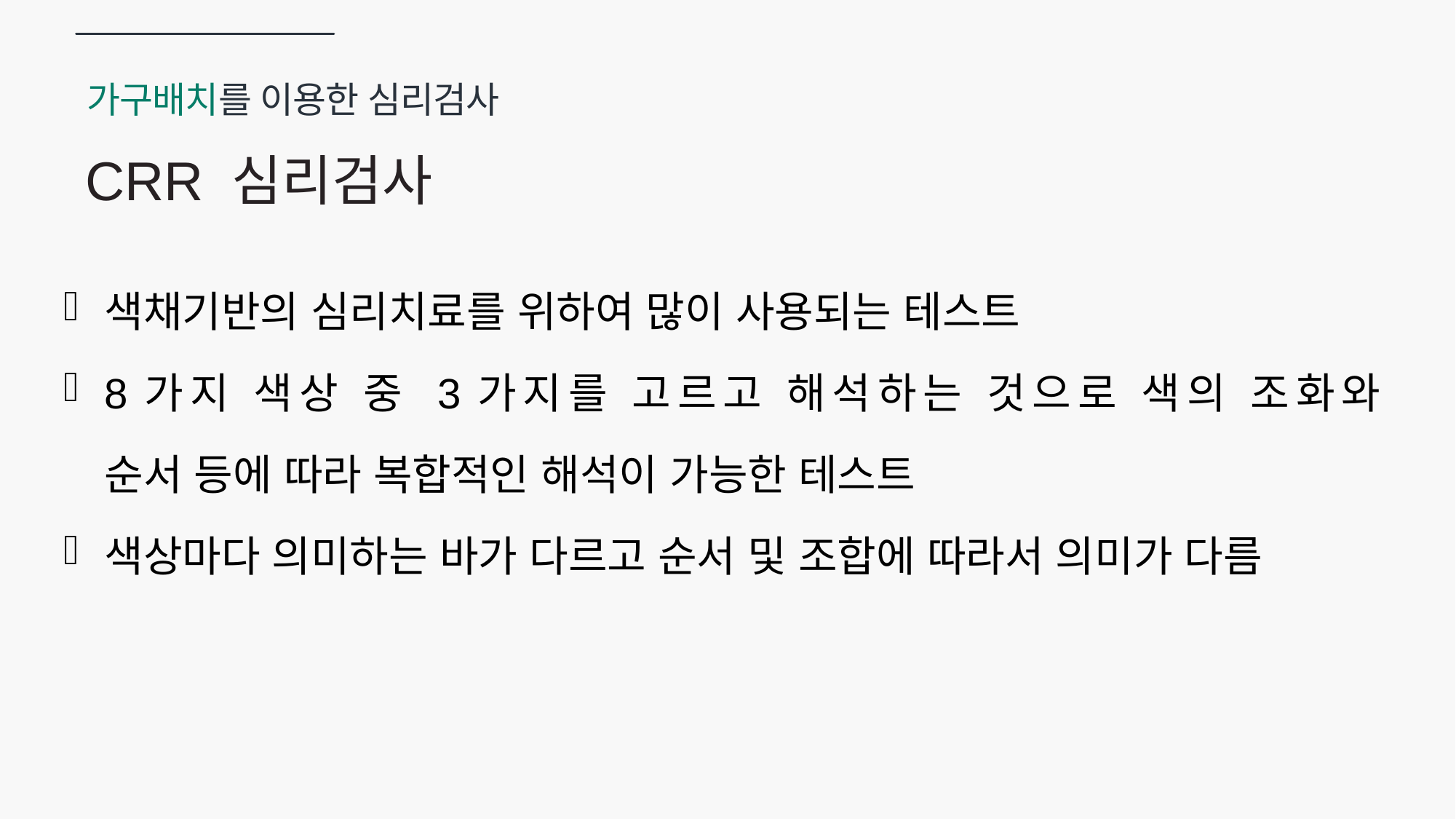

가구배치를 이용한 심리검사
CRR 심리검사
색채기반의 심리치료를 위하여 많이 사용되는 테스트
8가지 색상 중 3가지를 고르고 해석하는 것으로 색의 조화와
순서 등에 따라 복합적인 해석이 가능한 테스트
색상마다 의미하는 바가 다르고 순서 및 조합에 따라서 의미가 다름